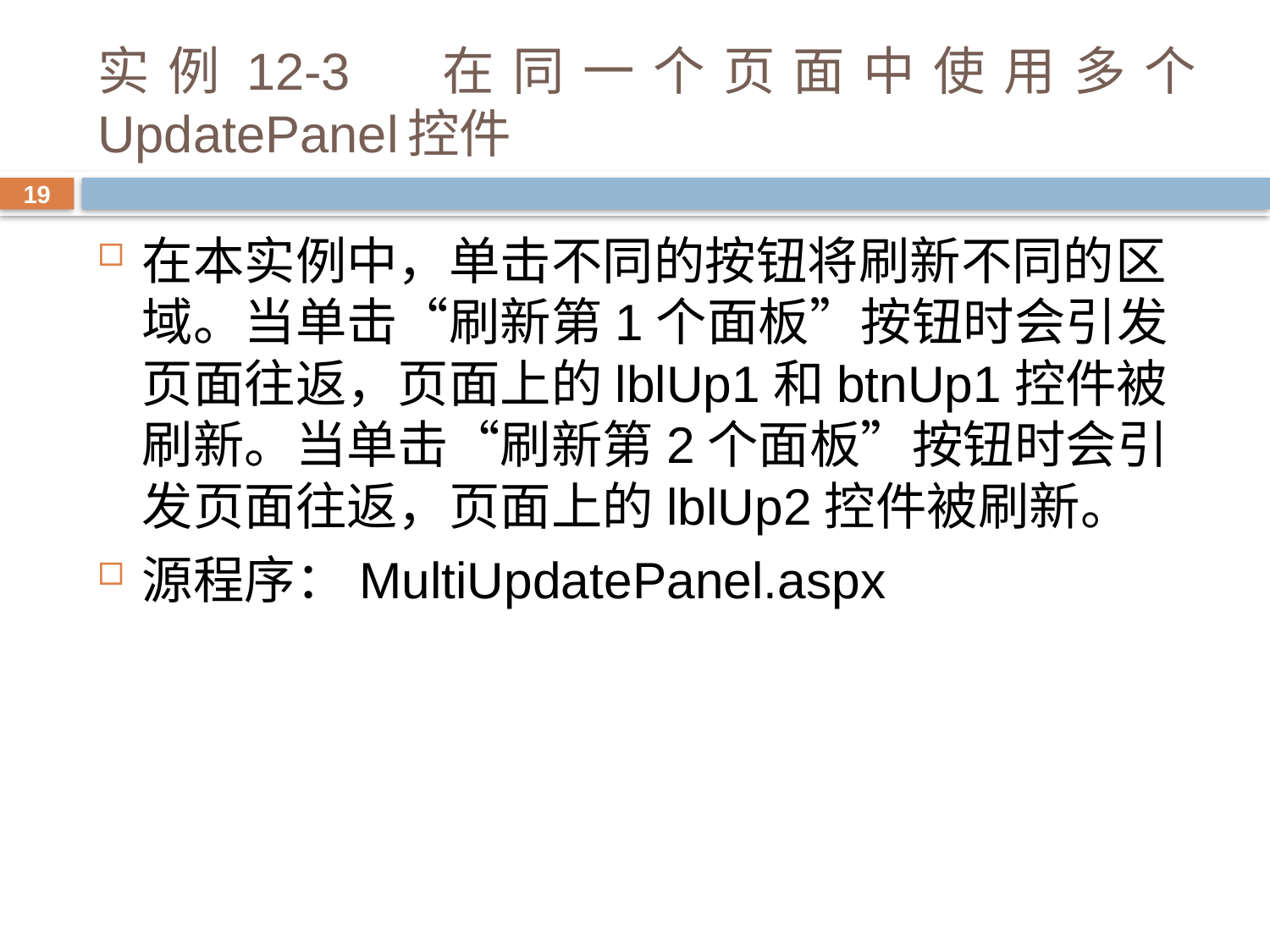

# 实例12-3  在同一个页面中使用多个UpdatePanel控件
19
在本实例中，单击不同的按钮将刷新不同的区域。当单击“刷新第1个面板”按钮时会引发页面往返，页面上的lblUp1和btnUp1控件被刷新。当单击“刷新第2个面板”按钮时会引发页面往返，页面上的lblUp2控件被刷新。
源程序：MultiUpdatePanel.aspx